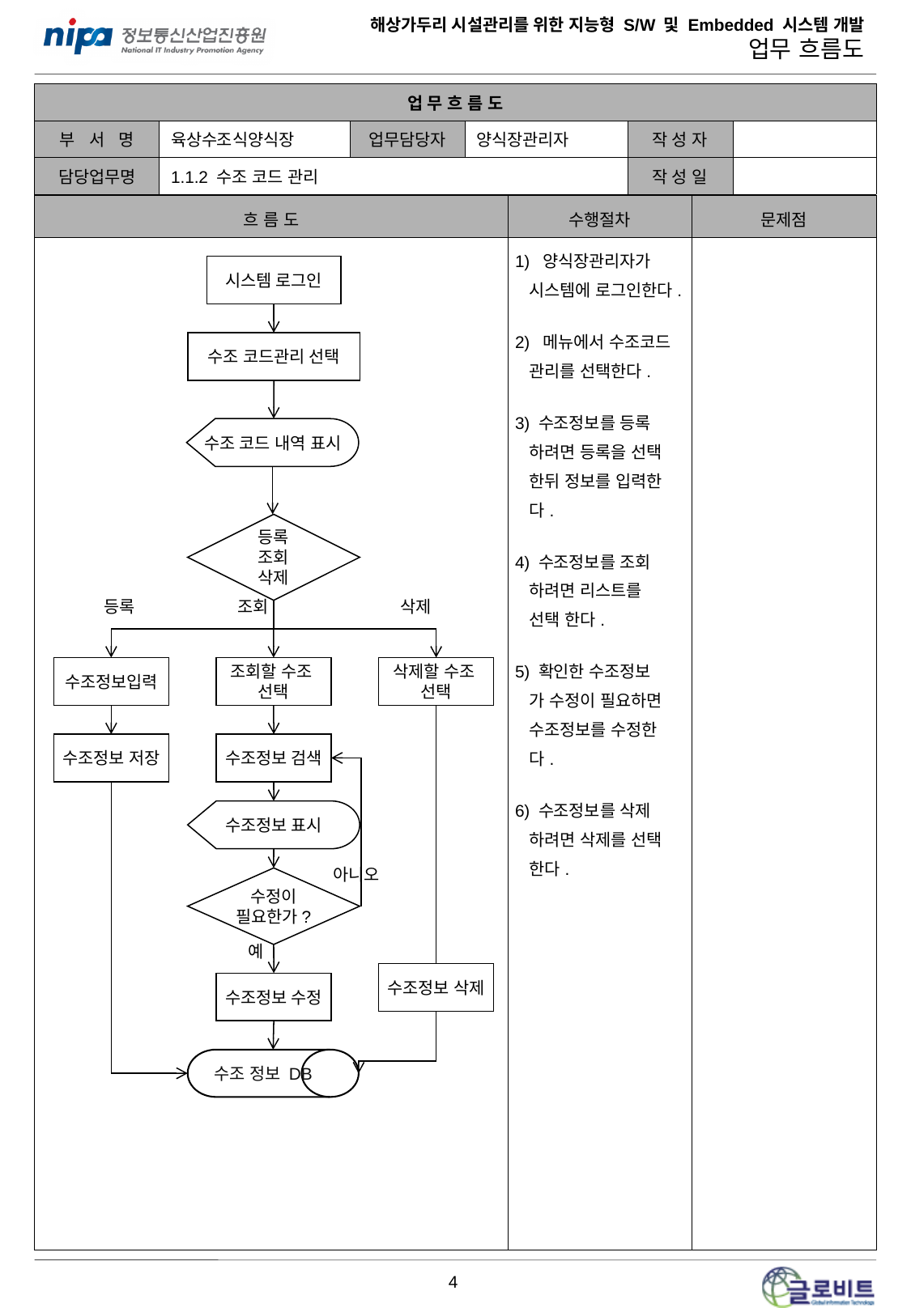

| 업 무 흐 름 도 |  |  |  |  |  |
| --- | --- | --- | --- | --- | --- |
| 부 서 명 | 육상수조식양식장 | 업무담당자 | 양식장관리자 | 작 성 자 |  |
| 담당업무명 | 1.1.2 수조 코드 관리 |  |  | 작 성 일 |  |
| 흐 름 도 | 수행절차 | 문제점 |
| --- | --- | --- |
|  | 1) 양식장관리자가 시스템에 로그인한다. 2) 메뉴에서 수조코드 관리를 선택한다. 3) 수조정보를 등록 하려면 등록을 선택 한뒤 정보를 입력한 다. 4) 수조정보를 조회 하려면 리스트를 선택 한다. 5) 확인한 수조정보 가 수정이 필요하면 수조정보를 수정한 다. 6) 수조정보를 삭제 하려면 삭제를 선택 한다. |  |
시스템 로그인
수조 코드관리 선택
수조 코드 내역 표시
등록
조회
삭제
등록
조회
삭제
수조정보입력
조회할 수조
선택
삭제할 수조
선택
수조정보 저장
수조정보 검색
수조정보 표시
아니오
수정이
필요한가?
예
수조정보 삭제
수조정보 수정
 수조 정보 DB